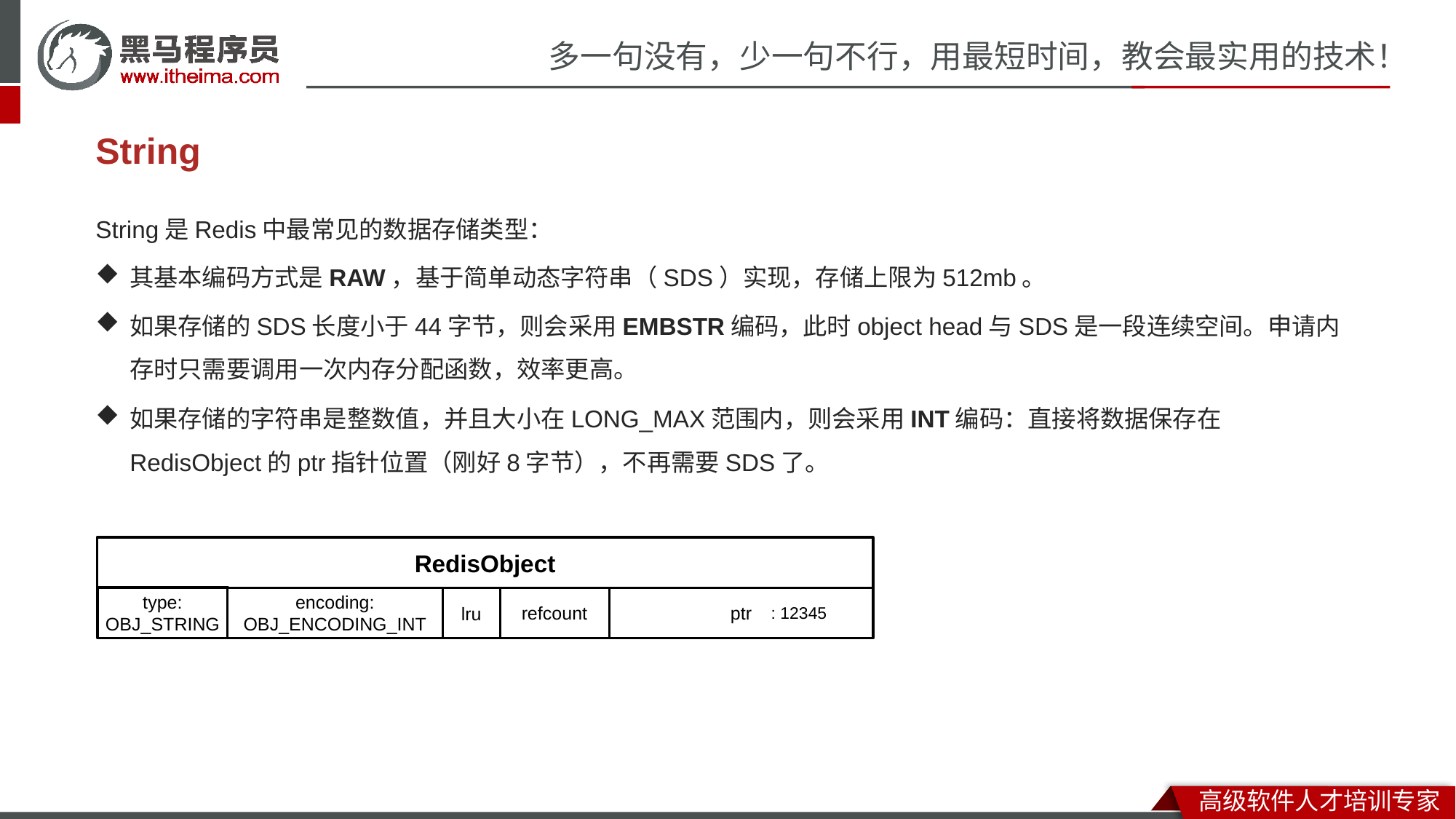

# String
String是Redis中最常见的数据存储类型：
其基本编码方式是RAW，基于简单动态字符串（SDS）实现，存储上限为512mb。
如果存储的SDS长度小于44字节，则会采用EMBSTR编码，此时object head与SDS是一段连续空间。申请内存时只需要调用一次内存分配函数，效率更高。
如果存储的字符串是整数值，并且大小在LONG_MAX范围内，则会采用INT编码：直接将数据保存在RedisObject的ptr指针位置（刚好8字节），不再需要SDS了。
RedisObject
type:
OBJ_STRING
encoding:
OBJ_ENCODING_INT
refcount
ptr
lru
: 12345